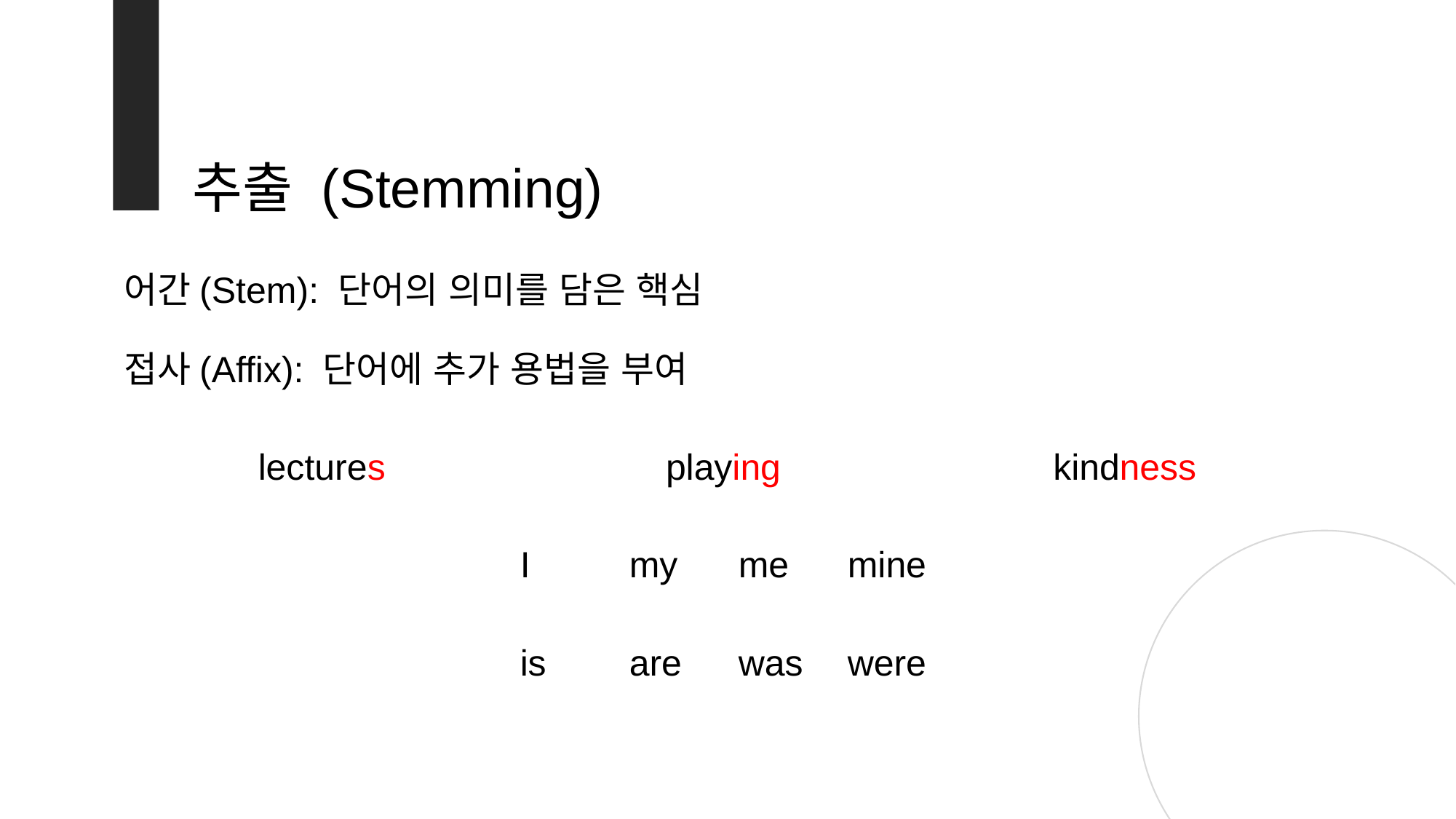

추출 (Stemming)
어간(Stem): 단어의 의미를 담은 핵심
접사(Affix): 단어에 추가 용법을 부여
lectures
playing
kindness
I	my	me	mine
is	are	was	were